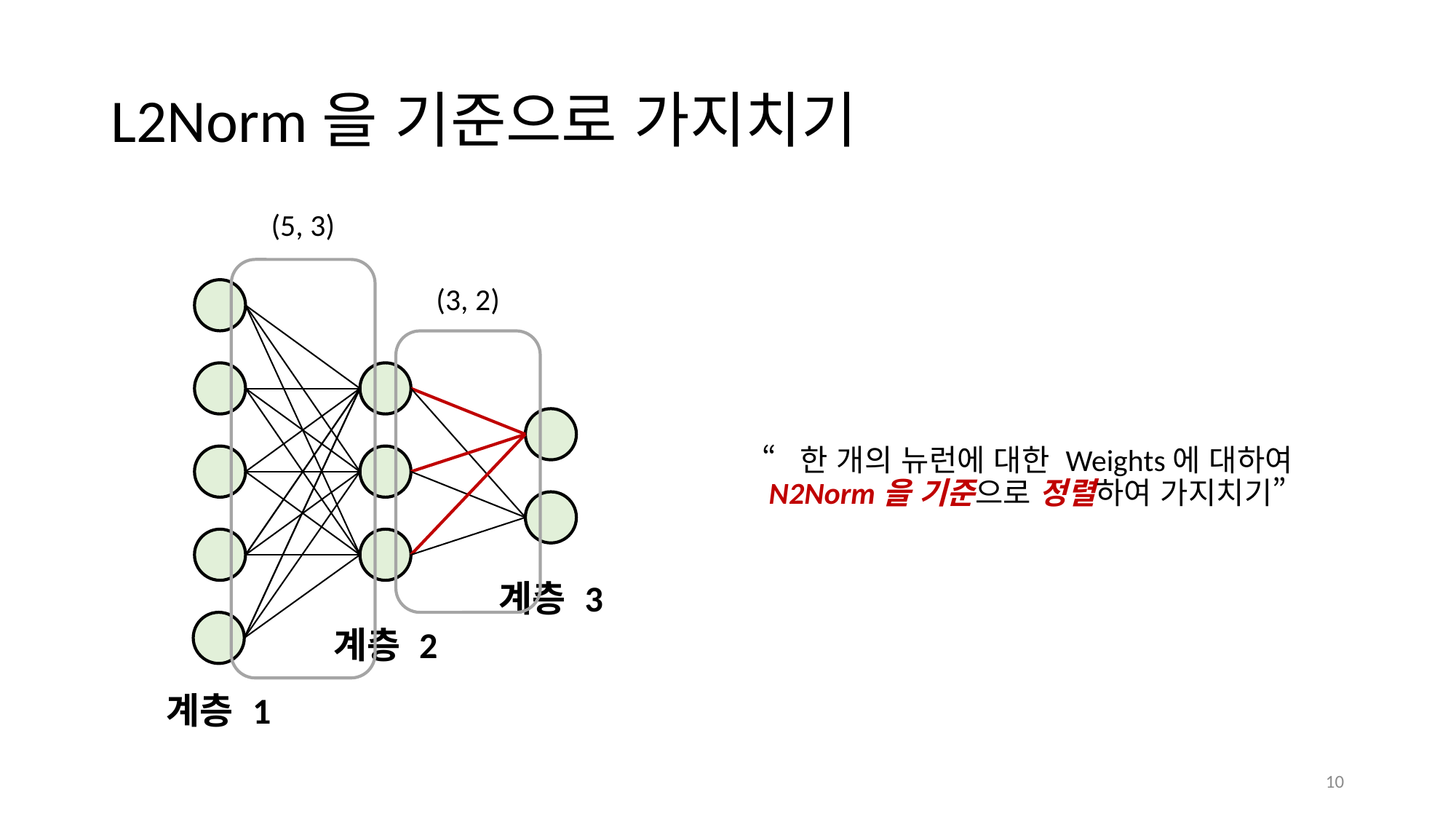

L2Norm을 기준으로 가지치기
(5, 3)

(3, 2)

“한 개의 뉴런에 대한 Weights에 대하여 N2Norm을 기준으로 정렬하여 가지치기”
계층 3
계층 2
계층 1
10